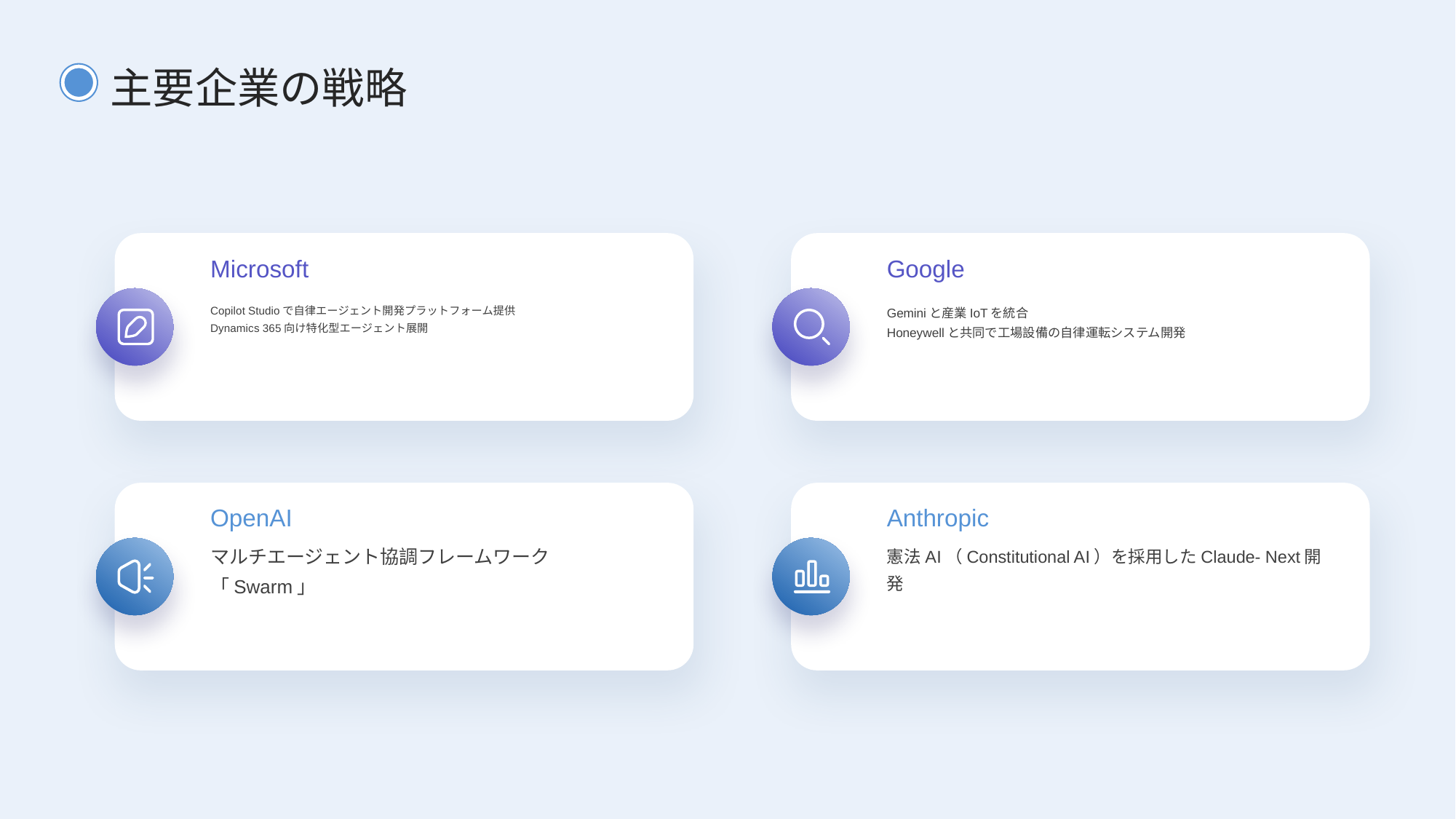

主要企業の戦略

Microsoft
Google

Copilot Studioで自律エージェント開発プラットフォーム提供
Dynamics 365向け特化型エージェント展開
Geminiと産業IoTを統合
Honeywellと共同で工場設備の自律運転システム開発

OpenAI
Anthropic

マルチエージェント協調フレームワーク「Swarm」
憲法AI（Constitutional AI）を採用したClaude- Next開発